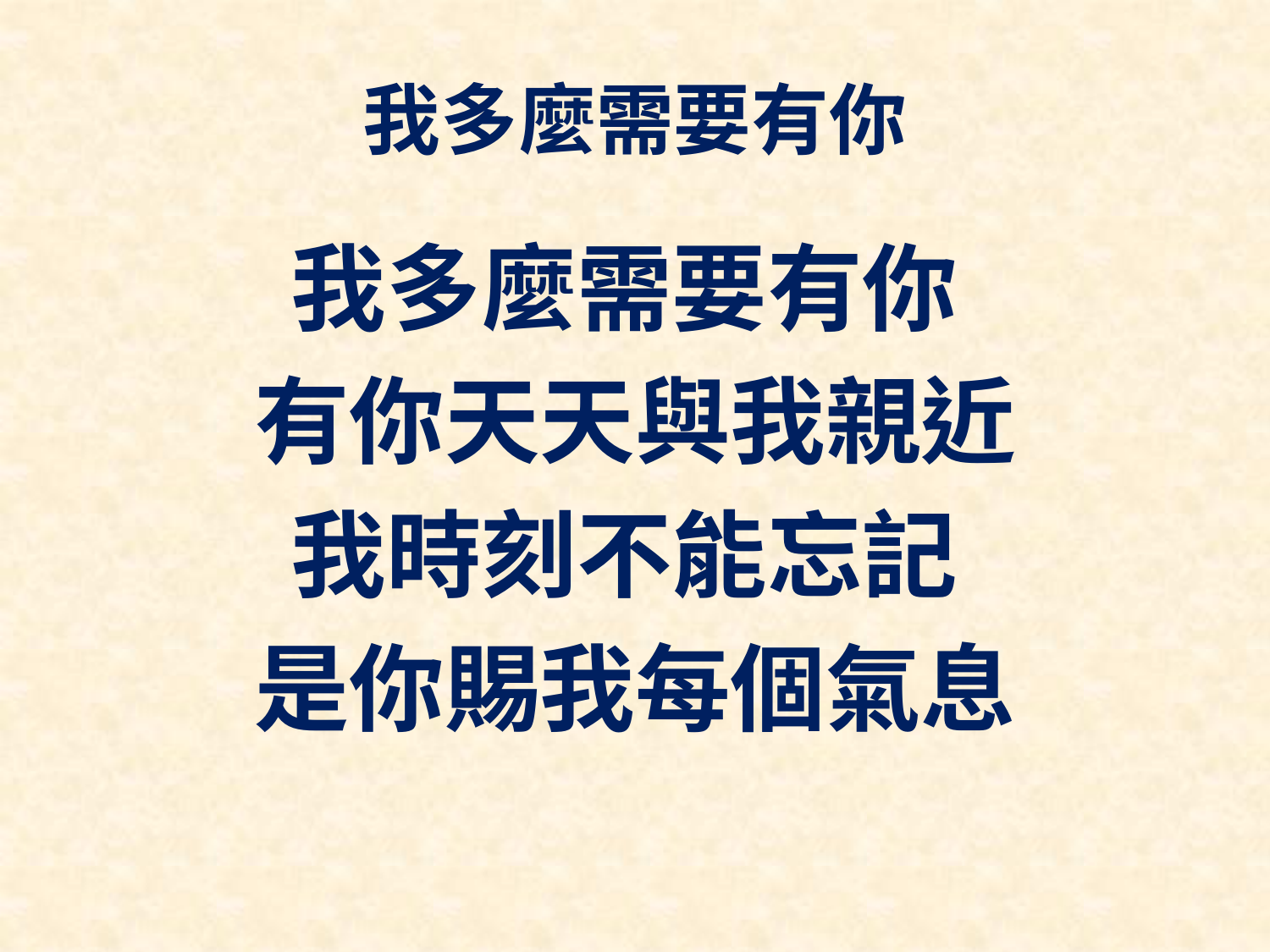

# 我多麼需要有你
我多麼需要有你
有你天天與我親近
我時刻不能忘記
是你賜我每個氣息